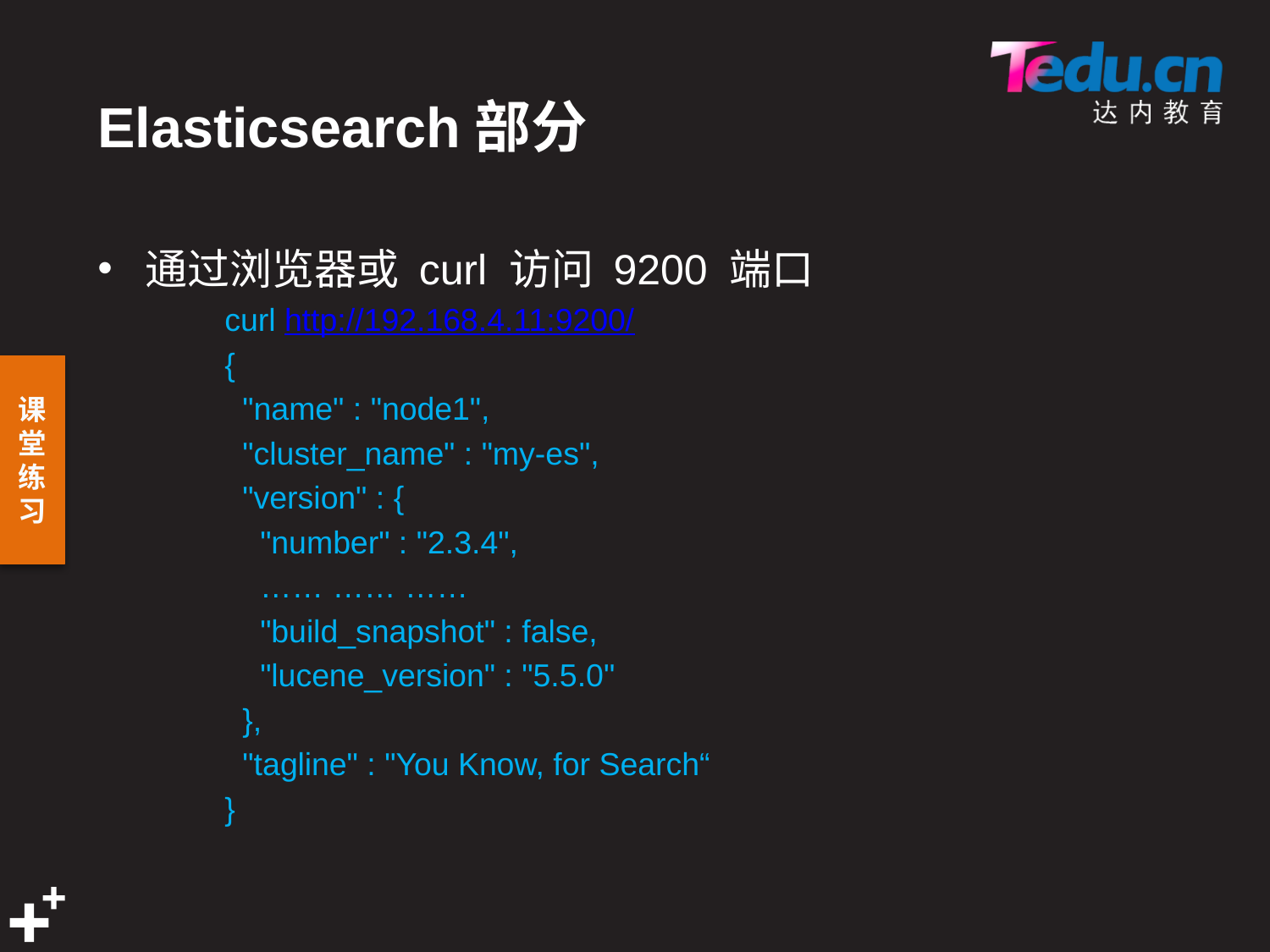

# Elasticsearch部分
通过浏览器或 curl 访问 9200 端口
curl http://192.168.4.11:9200/
{
  "name" : "node1",
  "cluster_name" : "my-es",
  "version" : {
    "number" : "2.3.4",
    …… …… ……
    "build_snapshot" : false,
    "lucene_version" : "5.5.0"
  },
  "tagline" : "You Know, for Search“
}